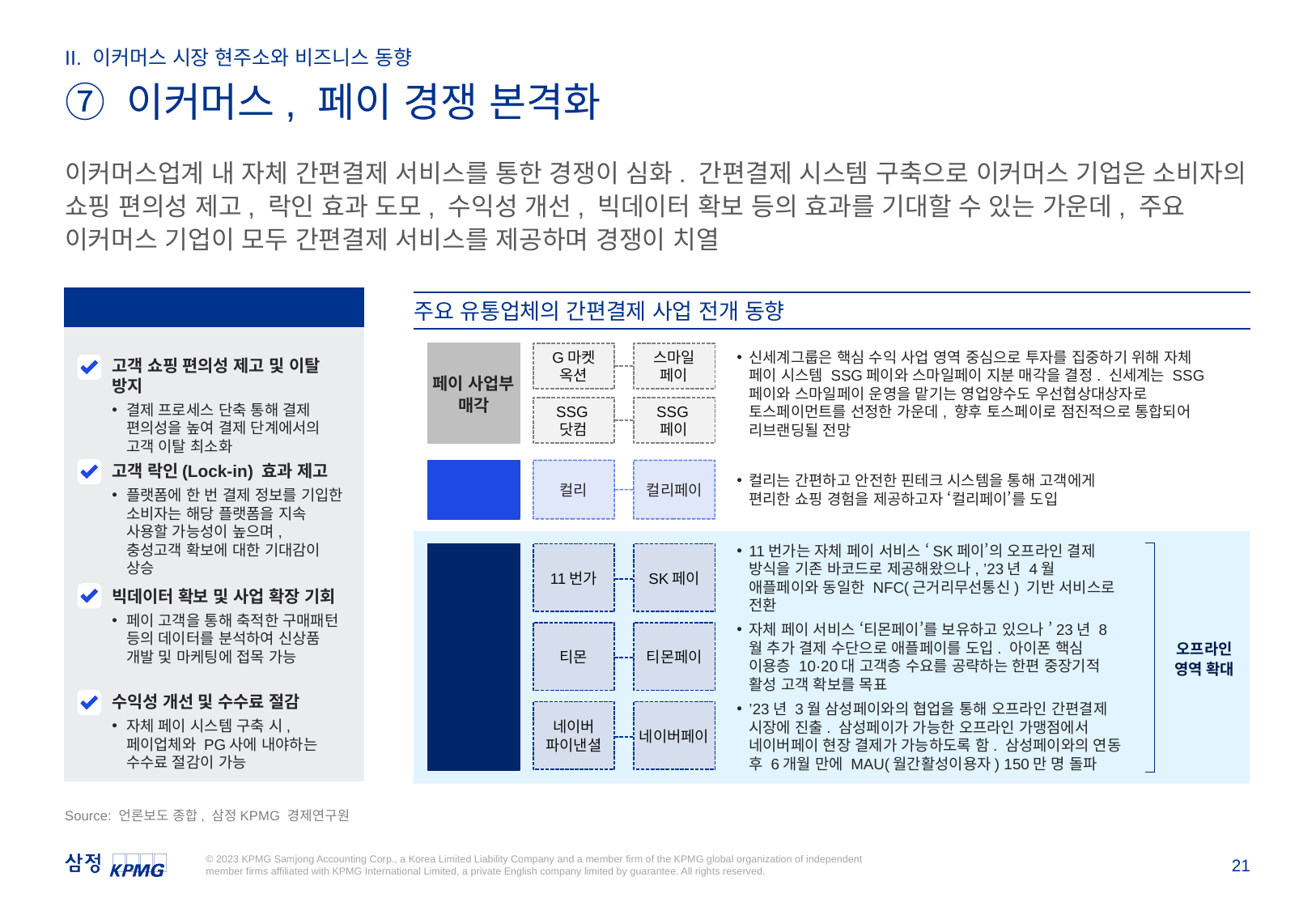

II. 이커머스 시장 현주소와 비즈니스 동향
⑦ 이커머스, 페이 경쟁 본격화
이커머스업계 내 자체 간편결제 서비스를 통한 경쟁이 심화. 간편결제 시스템 구축으로 이커머스 기업은 소비자의 쇼핑 편의성 제고, 락인 효과 도모, 수익성 개선, 빅데이터 확보 등의 효과를 기대할 수 있는 가운데, 주요 이커머스 기업이 모두 간편결제 서비스를 제공하며 경쟁이 치열
간편결제 도입에 따른 기대효과
주요 유통업체의 간편결제 사업 전개 동향

페이 사업부 매각
G마켓
옥션
스마일
페이
SSG닷컴
SSG페이
신세계그룹은 핵심 수익 사업 영역 중심으로 투자를 집중하기 위해 자체 페이 시스템 SSG페이와 스마일페이 지분 매각을 결정. 신세계는 SSG페이와 스마일페이 운영을 맡기는 영업양수도 우선협상대상자로 토스페이먼트를 선정한 가운데, 향후 토스페이로 점진적으로 통합되어 리브랜딩될 전망

고객 쇼핑 편의성 제고 및 이탈 방지
결제 프로세스 단축 통해 결제 편의성을 높여 결제 단계에서의 고객 이탈 최소화

고객 락인(Lock-in) 효과 제고
플랫폼에 한 번 결제 정보를 기입한 소비자는 해당 플랫폼을 지속 사용할 가능성이 높으며, 충성고객 확보에 대한 기대감이 상승
컬리
컬리페이
페이
사업 진출
컬리는 간편하고 안전한 핀테크 시스템을 통해 고객에게 편리한 쇼핑 경험을 제공하고자 ‘컬리페이’를 도입

오프라인
영역 확대
페이
사업 확대
11번가
SK페이
11번가는 자체 페이 서비스 ‘SK페이’의 오프라인 결제 방식을 기존 바코드로 제공해왔으나, ’23년 4월 애플페이와 동일한 NFC(근거리무선통신) 기반 서비스로 전환
자체 페이 서비스 ‘티몬페이’를 보유하고 있으나 ’23년 8월 추가 결제 수단으로 애플페이를 도입. 아이폰 핵심 이용층 10·20대 고객층 수요를 공략하는 한편 중장기적 활성 고객 확보를 목표
티몬페이
티몬
’23년 3월 삼성페이와의 협업을 통해 오프라인 간편결제 시장에 진출. 삼성페이가 가능한 오프라인 가맹점에서 네이버페이 현장 결제가 가능하도록 함. 삼성페이와의 연동 후 6개월 만에 MAU(월간활성이용자) 150만 명 돌파
네이버
파이낸셜
네이버페이

빅데이터 확보 및 사업 확장 기회
페이 고객을 통해 축적한 구매패턴 등의 데이터를 분석하여 신상품 개발 및 마케팅에 접목 가능

수익성 개선 및 수수료 절감
자체 페이 시스템 구축 시, 페이업체와 PG사에 내야하는 수수료 절감이 가능
Source: 언론보도 종합, 삼정KPMG 경제연구원